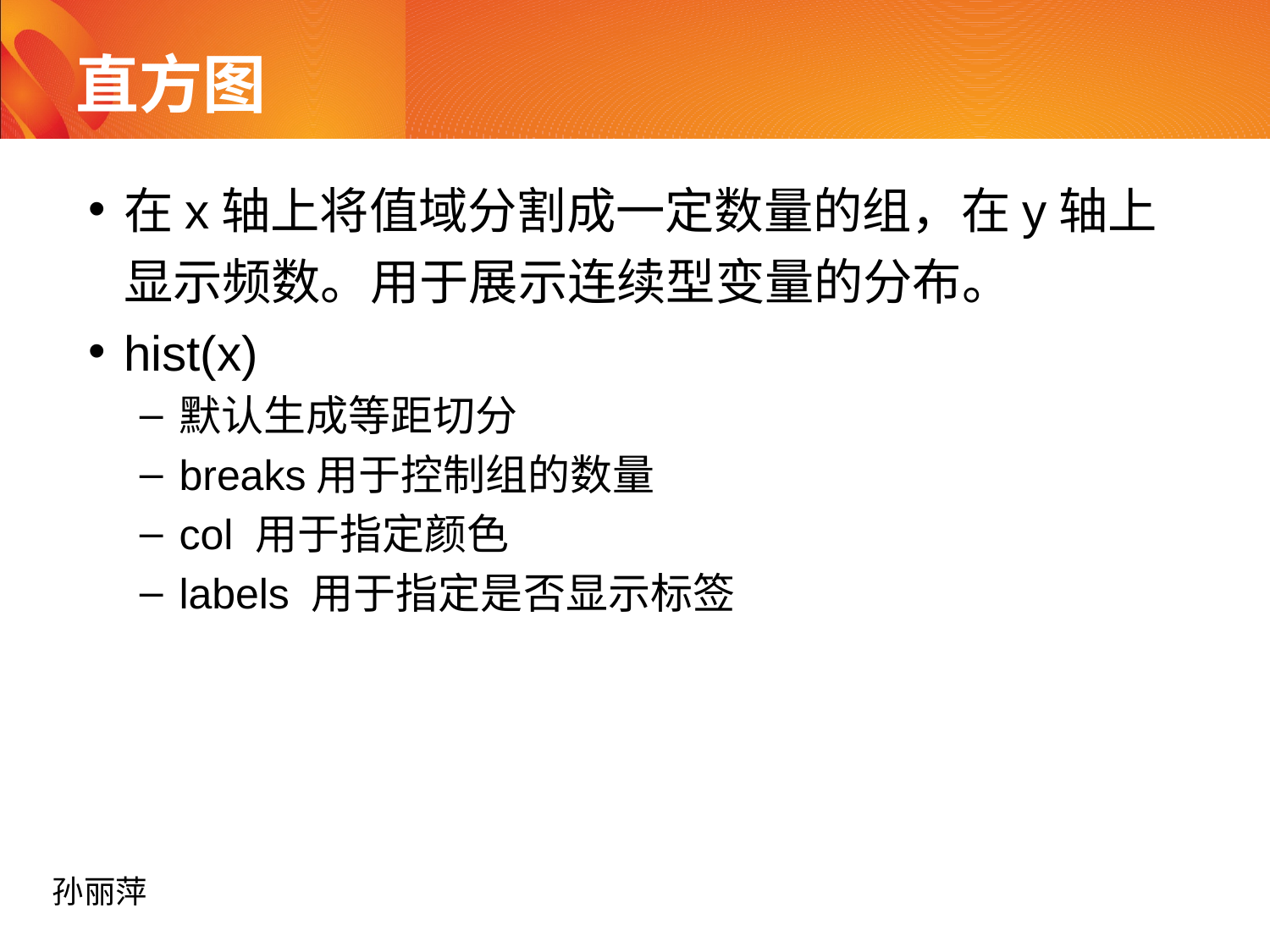

# 直方图
在x轴上将值域分割成一定数量的组，在y轴上显示频数。用于展示连续型变量的分布。
hist(x)
默认生成等距切分
breaks用于控制组的数量
col 用于指定颜色
labels 用于指定是否显示标签

12